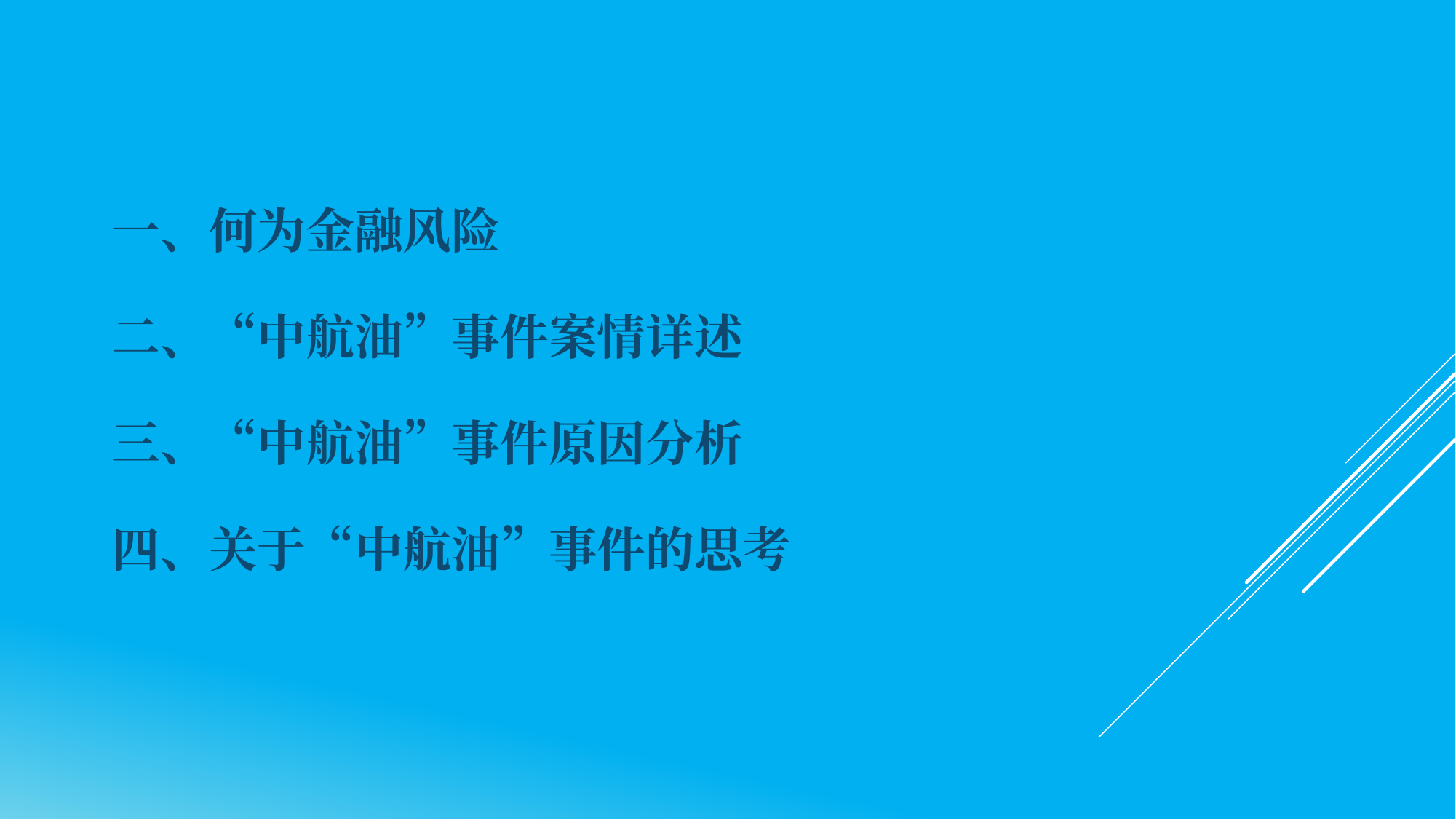

一、何为金融风险
二、“中航油”事件案情详述
三、“中航油”事件原因分析
四、关于“中航油”事件的思考